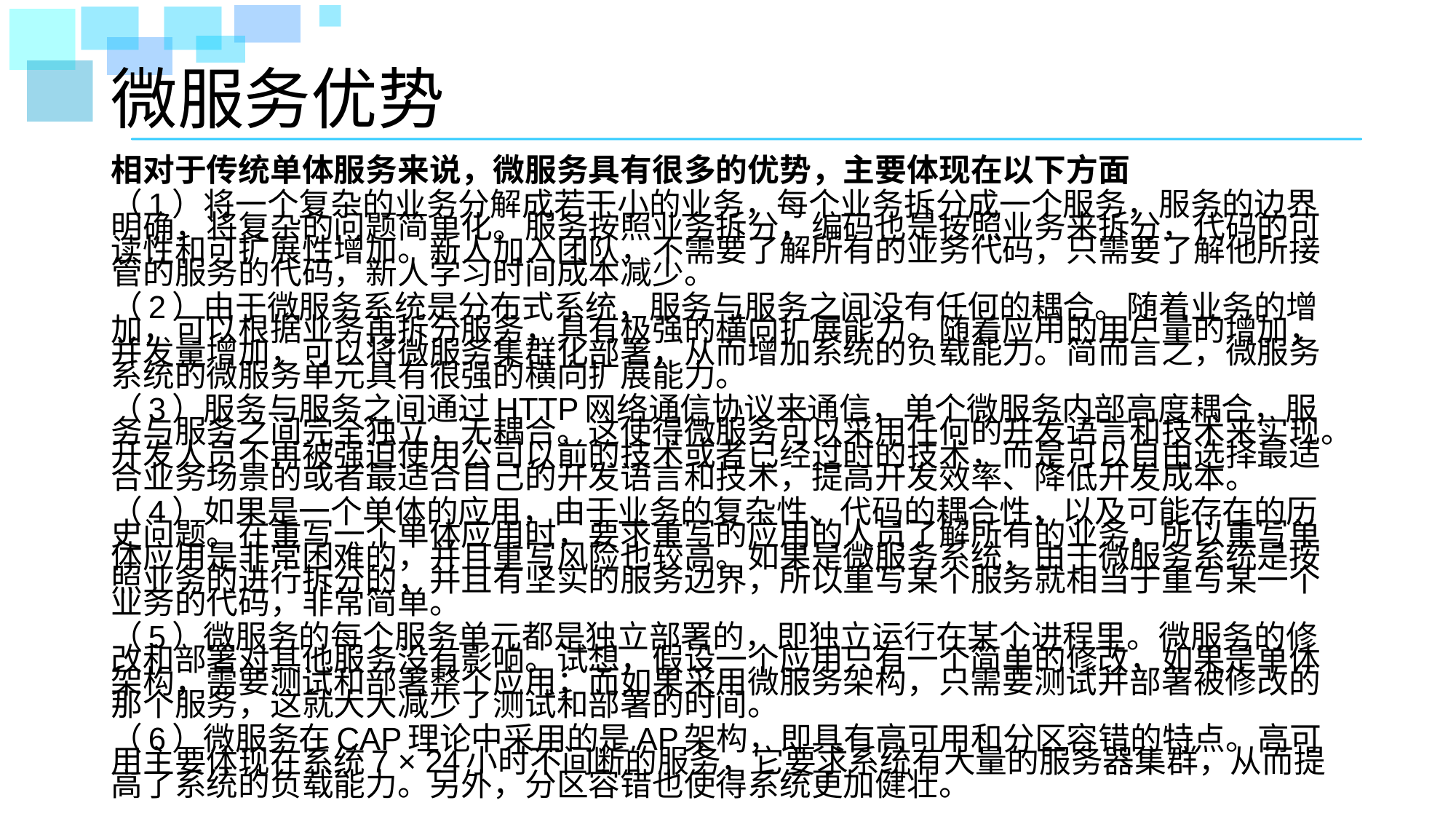

# 微服务优势
相对于传统单体服务来说，微服务具有很多的优势，主要体现在以下方面
（1）将一个复杂的业务分解成若干小的业务，每个业务拆分成一个服务，服务的边界明确，将复杂的问题简单化。服务按照业务拆分，编码也是按照业务来拆分，代码的可读性和可扩展性增加。新人加入团队，不需要了解所有的业务代码，只需要了解他所接管的服务的代码，新人学习时间成本减少。
（2）由于微服务系统是分布式系统，服务与服务之间没有任何的耦合。随着业务的增加，可以根据业务再拆分服务，具有极强的横向扩展能力。随着应用的用户量的增加，并发量增加，可以将微服务集群化部署，从而增加系统的负载能力。简而言之，微服务系统的微服务单元具有很强的横向扩展能力。
（3）服务与服务之间通过HTTP网络通信协议来通信，单个微服务内部高度耦合，服务与服务之间完全独立，无耦合。这使得微服务可以采用任何的开发语言和技术来实现。开发人员不再被强迫使用公司以前的技术或者已经过时的技术，而是可以自由选择最适合业务场景的或者最适合自己的开发语言和技术，提高开发效率、降低开发成本。
（4）如果是一个单体的应用，由于业务的复杂性、代码的耦合性，以及可能存在的历史问题。在重写一个单体应用时，要求重写的应用的人员了解所有的业务，所以重写单体应用是非常困难的，并且重写风险也较高。如果是微服务系统，由于微服务系统是按照业务的进行拆分的，并且有坚实的服务边界，所以重写某个服务就相当于重写某一个业务的代码，非常简单。
（5）微服务的每个服务单元都是独立部署的，即独立运行在某个进程里。微服务的修改和部署对其他服务没有影响。试想，假设一个应用只有一个简单的修改，如果是单体架构，需要测试和部署整个应用；而如果采用微服务架构，只需要测试并部署被修改的那个服务，这就大大减少了测试和部署的时间。
（6）微服务在CAP理论中采用的是AP架构，即具有高可用和分区容错的特点。高可用主要体现在系统7 × 24小时不间断的服务，它要求系统有大量的服务器集群，从而提高了系统的负载能力。另外，分区容错也使得系统更加健壮。